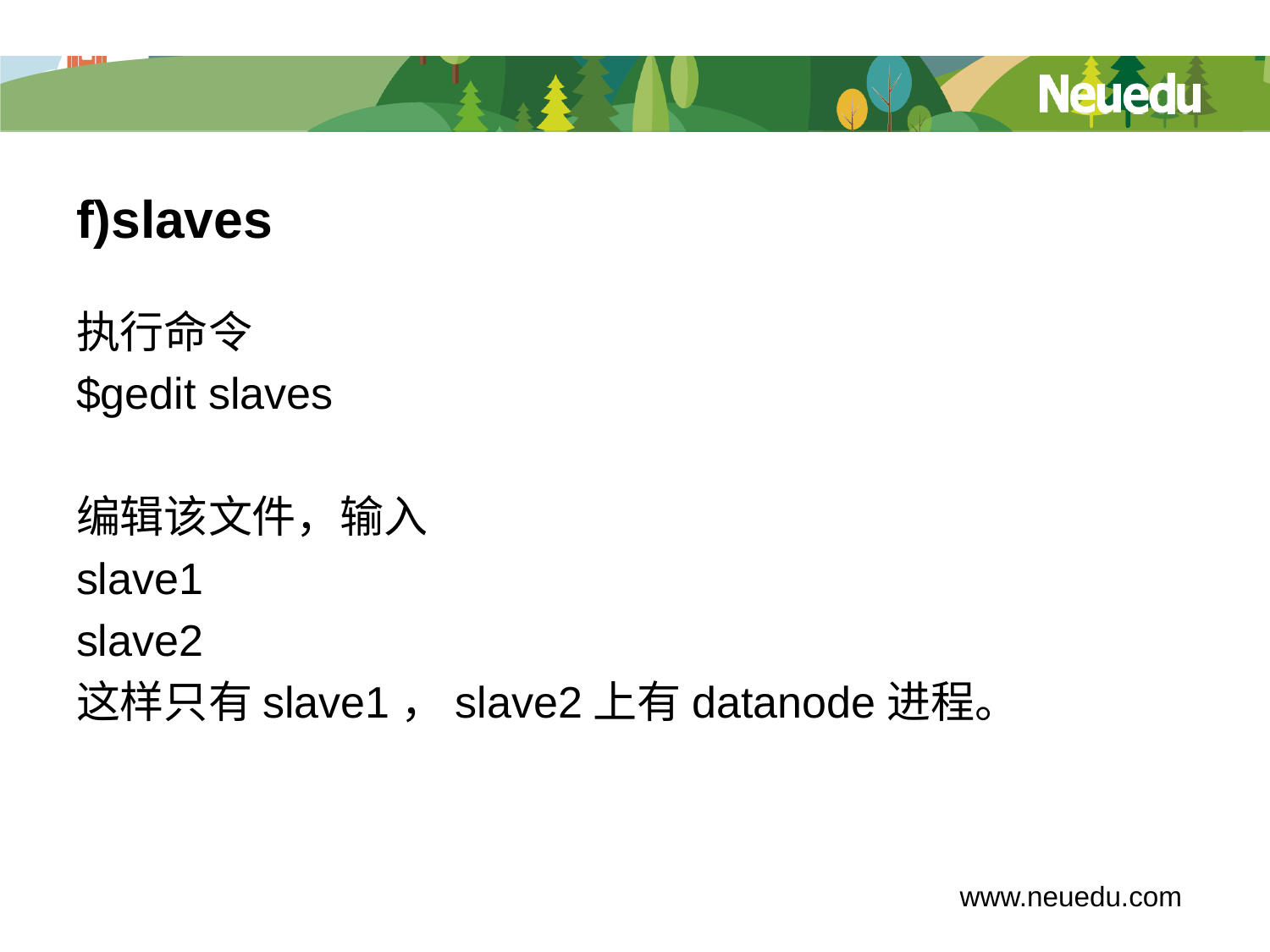

# f)slaves
执行命令
$gedit slaves

编辑该文件，输入
slave1
slave2
这样只有slave1，slave2上有datanode进程。